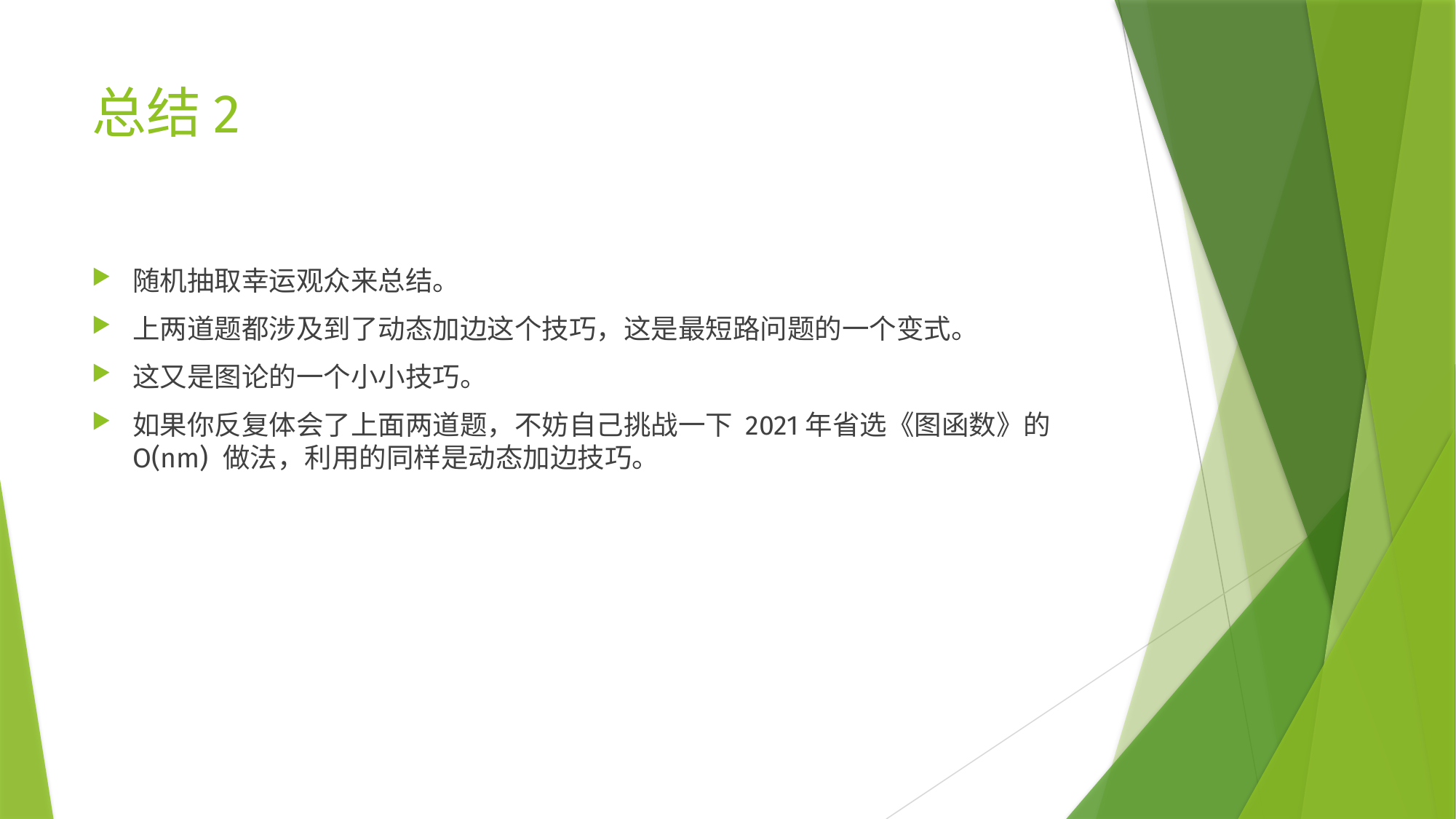

# 总结2
随机抽取幸运观众来总结。
上两道题都涉及到了动态加边这个技巧，这是最短路问题的一个变式。
这又是图论的一个小小技巧。
如果你反复体会了上面两道题，不妨自己挑战一下 2021年省选《图函数》的 O(nm) 做法，利用的同样是动态加边技巧。